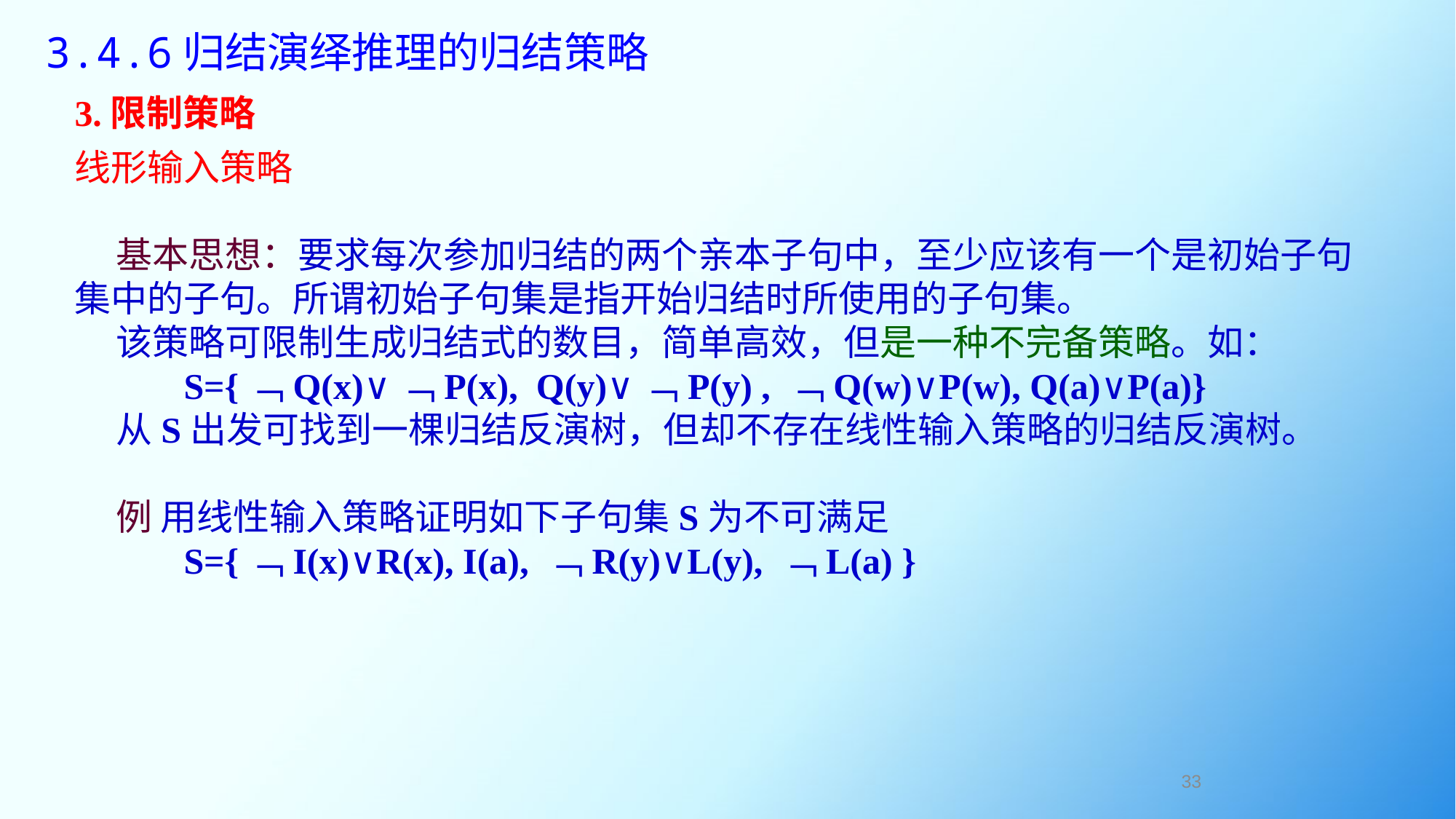

# 3.4.6归结演绎推理的归结策略
3.限制策略
线形输入策略

    基本思想：要求每次参加归结的两个亲本子句中，至少应该有一个是初始子句集中的子句。所谓初始子句集是指开始归结时所使用的子句集。
    该策略可限制生成归结式的数目，简单高效，但是一种不完备策略。如：
	S={﹁Q(x)∨﹁P(x),  Q(y)∨﹁P(y) , ﹁Q(w)∨P(w), Q(a)∨P(a)}
    从S出发可找到一棵归结反演树，但却不存在线性输入策略的归结反演树。

    例 用线性输入策略证明如下子句集S为不可满足
	S={﹁I(x)∨R(x), I(a), ﹁R(y)∨L(y), ﹁L(a) }
33